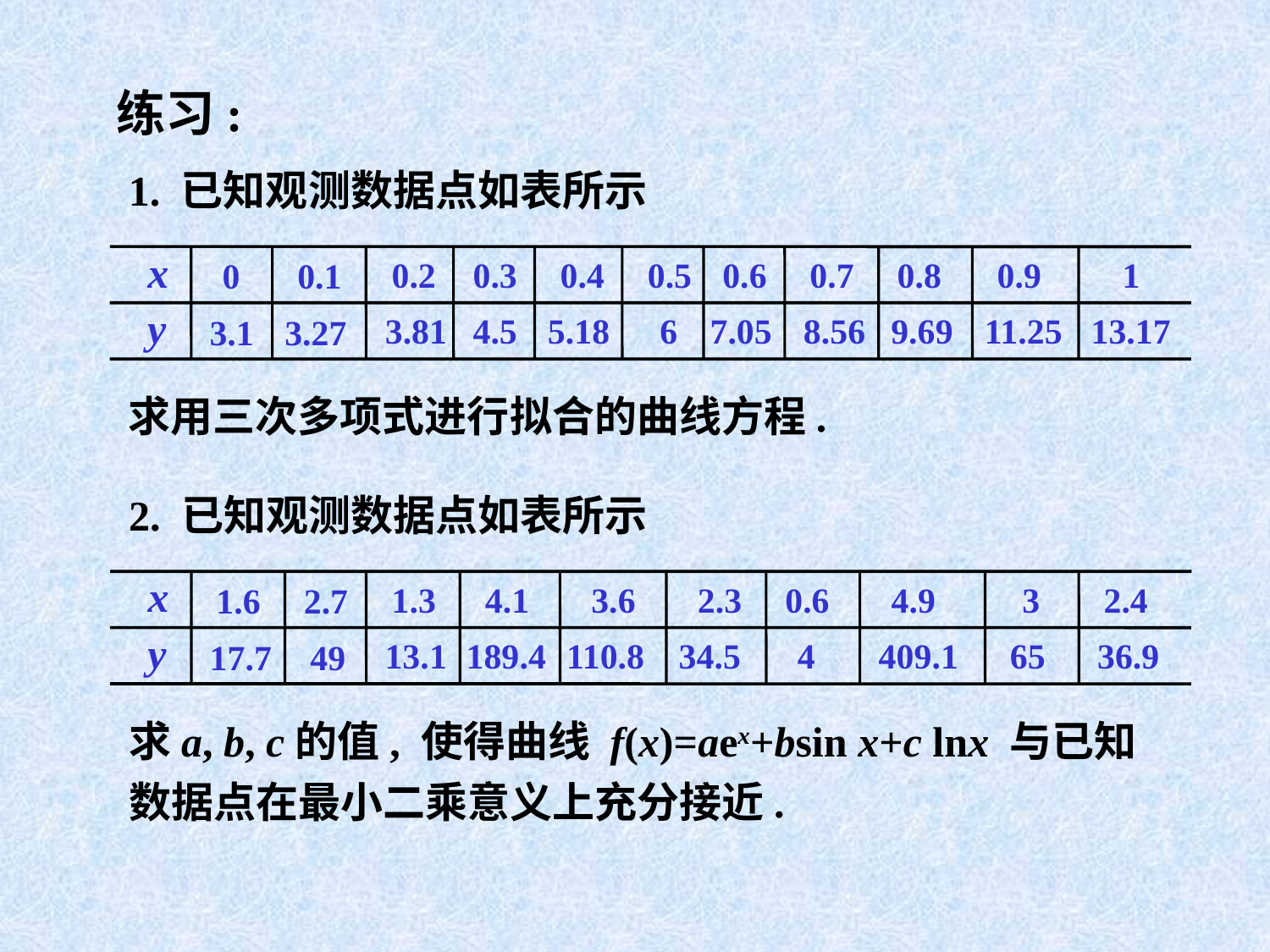

练习:
1. 已知观测数据点如表所示
x

0.2

0.3

0.4

0.5

0.6

0.7

0.8

0.9

1
0
0.1
y

3.81
4.5
5.18
6
7.05
8.56
9.69
11.25
13.17
3.1
3.27

求用三次多项式进行拟合的曲线方程.
2. 已知观测数据点如表所示
x

1.3

4.1

3.6

2.3

0.6

4.9

3

2.4
1.6
2.7
y

13.1
189.4
110.8
34.5
4
409.1
65
36.9
17.7
49

求a, b, c的值, 使得曲线 f(x)=aex+bsin x+c lnx 与已知数据点在最小二乘意义上充分接近.